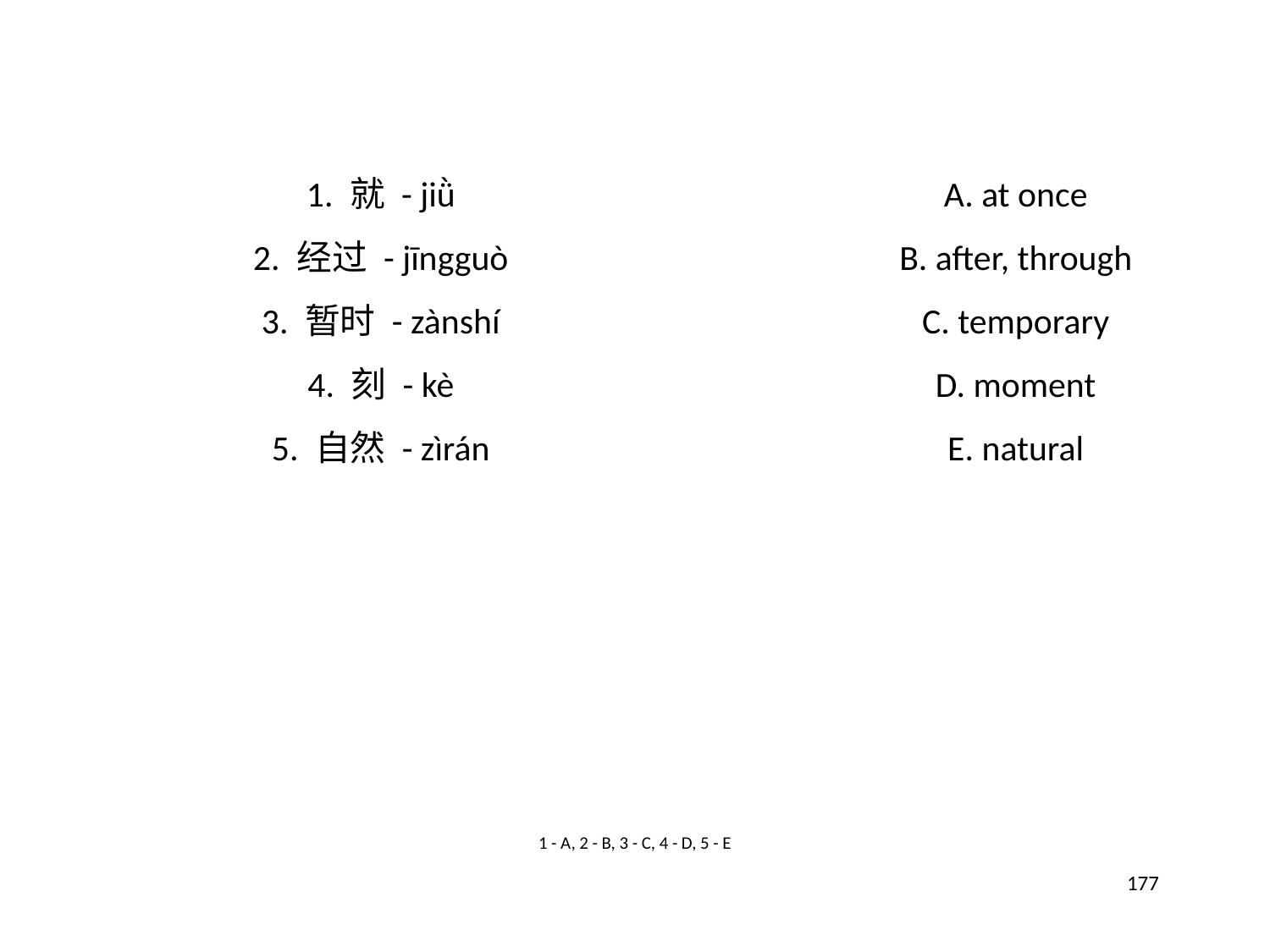

1. 就 - jiǜ

A. at once

2. 经过 - jīngguò

B. after, through

3. 暂时 - zànshí

C. temporary

4. 刻 - kè

D. moment

5. 自然 - zìrán

E. natural
1 - A, 2 - B, 3 - C, 4 - D, 5 - E

177